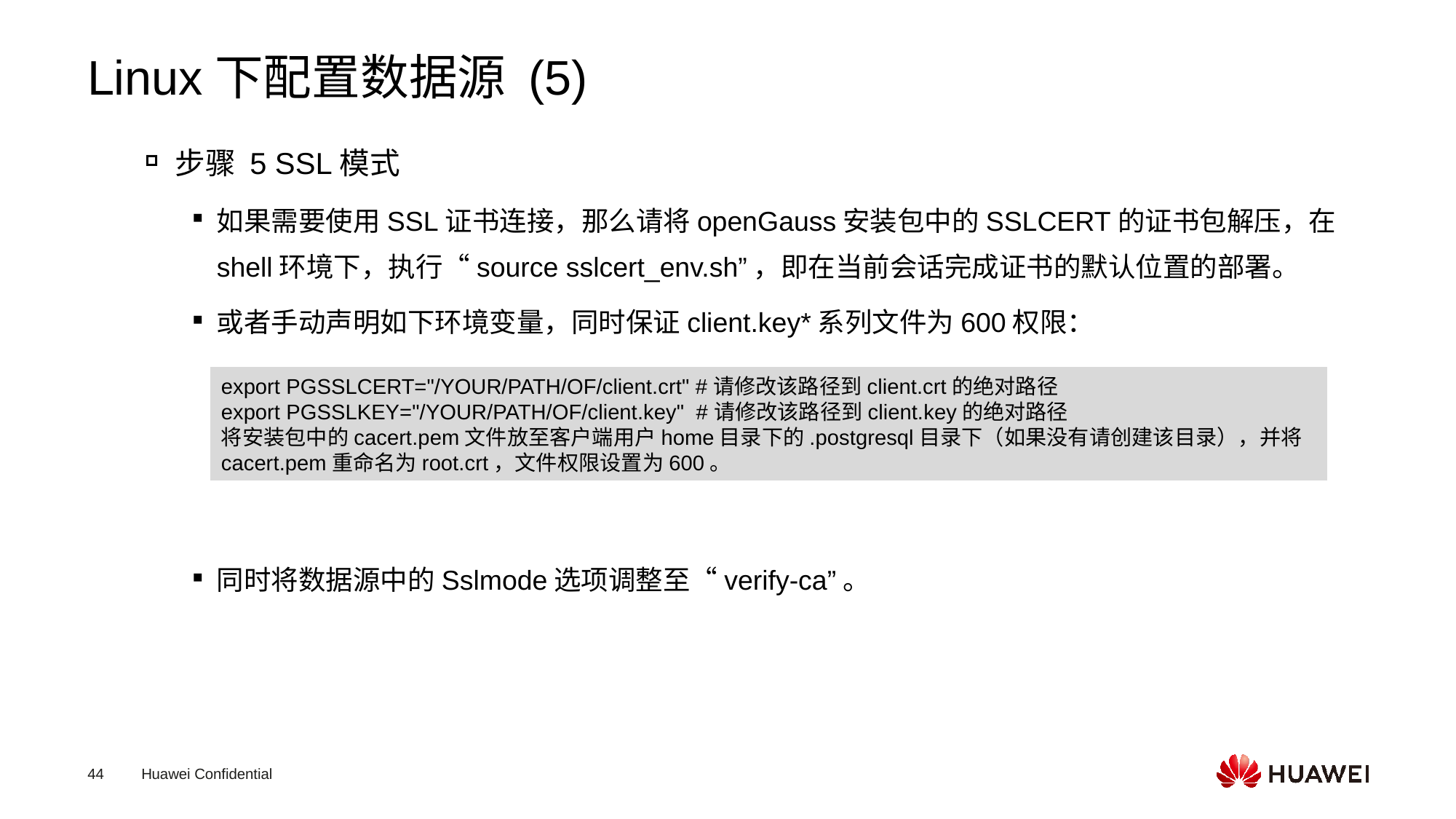

# Linux下配置数据源 (5)
步骤 5 SSL模式
如果需要使用SSL证书连接，那么请将openGauss安装包中的SSLCERT的证书包解压，在shell环境下，执行“source sslcert_env.sh”，即在当前会话完成证书的默认位置的部署。
或者手动声明如下环境变量，同时保证client.key*系列文件为600权限：

同时将数据源中的Sslmode选项调整至“verify-ca”。

export PGSSLCERT="/YOUR/PATH/OF/client.crt" #请修改该路径到client.crt的绝对路径
export PGSSLKEY="/YOUR/PATH/OF/client.key"  #请修改该路径到client.key的绝对路径
将安装包中的cacert.pem文件放至客户端用户home目录下的.postgresql目录下（如果没有请创建该目录），并将cacert.pem重命名为root.crt，文件权限设置为600。